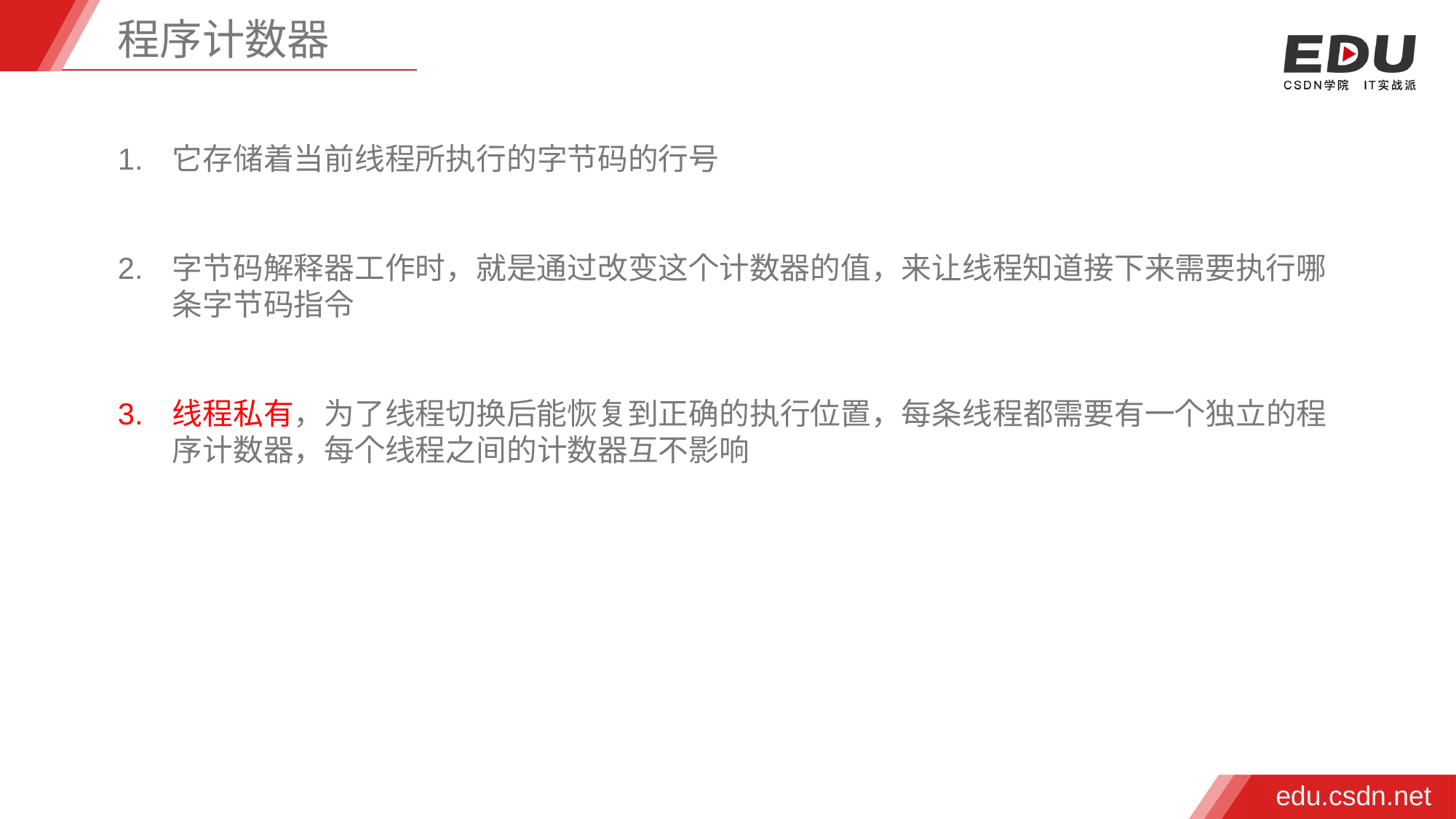

程序计数器
它存储着当前线程所执行的字节码的行号

字节码解释器工作时，就是通过改变这个计数器的值，来让线程知道接下来需要执行哪条字节码指令

线程私有，为了线程切换后能恢复到正确的执行位置，每条线程都需要有一个独立的程序计数器，每个线程之间的计数器互不影响
edu.csdn.net